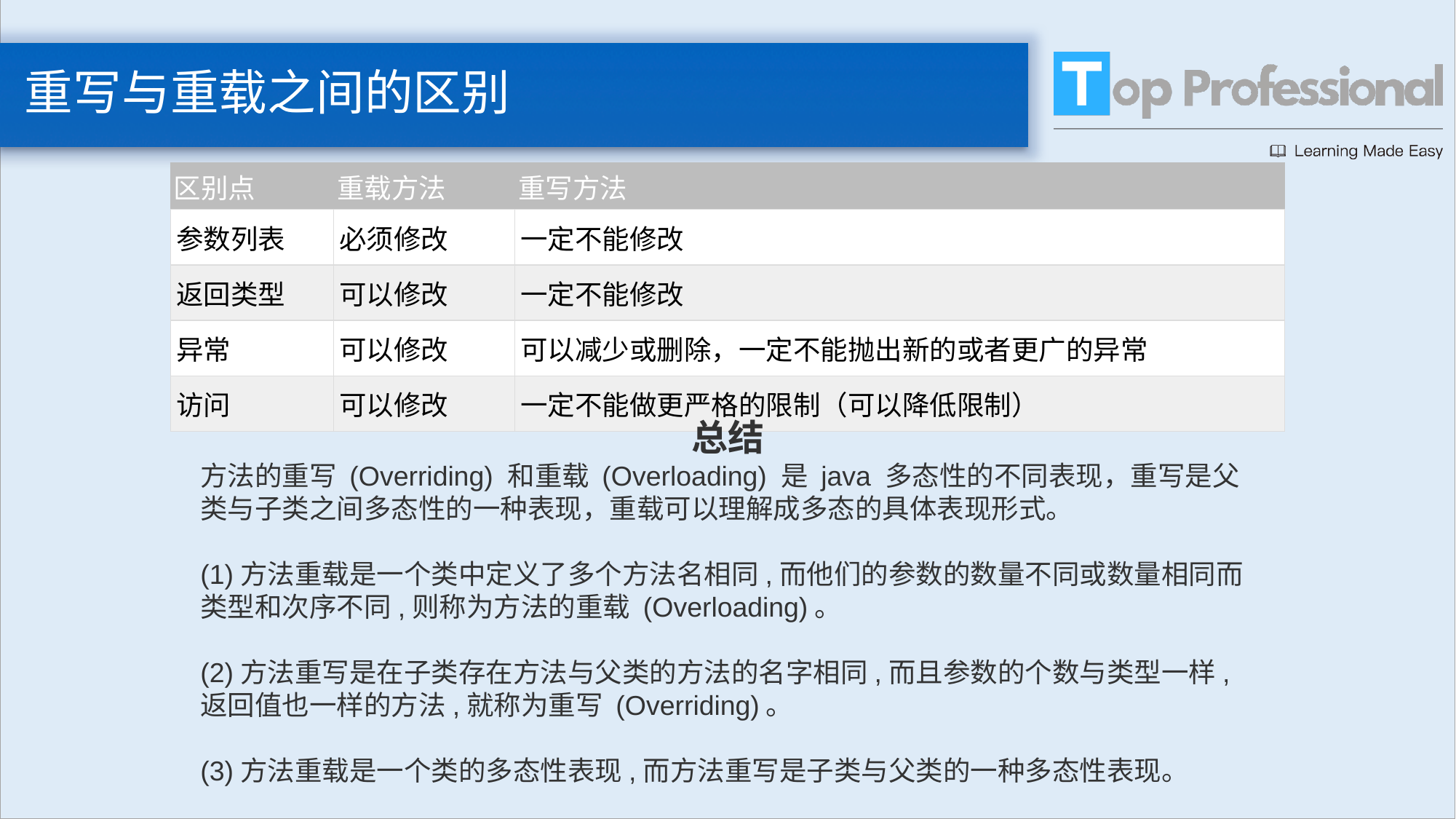

# 重写与重载之间的区别
| 区别点 | 重载方法 | 重写方法 |
| --- | --- | --- |
| 参数列表 | 必须修改 | 一定不能修改 |
| 返回类型 | 可以修改 | 一定不能修改 |
| 异常 | 可以修改 | 可以减少或删除，一定不能抛出新的或者更广的异常 |
| 访问 | 可以修改 | 一定不能做更严格的限制（可以降低限制） |
总结
方法的重写 (Overriding) 和重载 (Overloading) 是 java 多态性的不同表现，重写是父类与子类之间多态性的一种表现，重载可以理解成多态的具体表现形式。

(1)方法重载是一个类中定义了多个方法名相同,而他们的参数的数量不同或数量相同而类型和次序不同,则称为方法的重载 (Overloading)。

(2)方法重写是在子类存在方法与父类的方法的名字相同,而且参数的个数与类型一样,返回值也一样的方法,就称为重写 (Overriding)。

(3)方法重载是一个类的多态性表现,而方法重写是子类与父类的一种多态性表现。